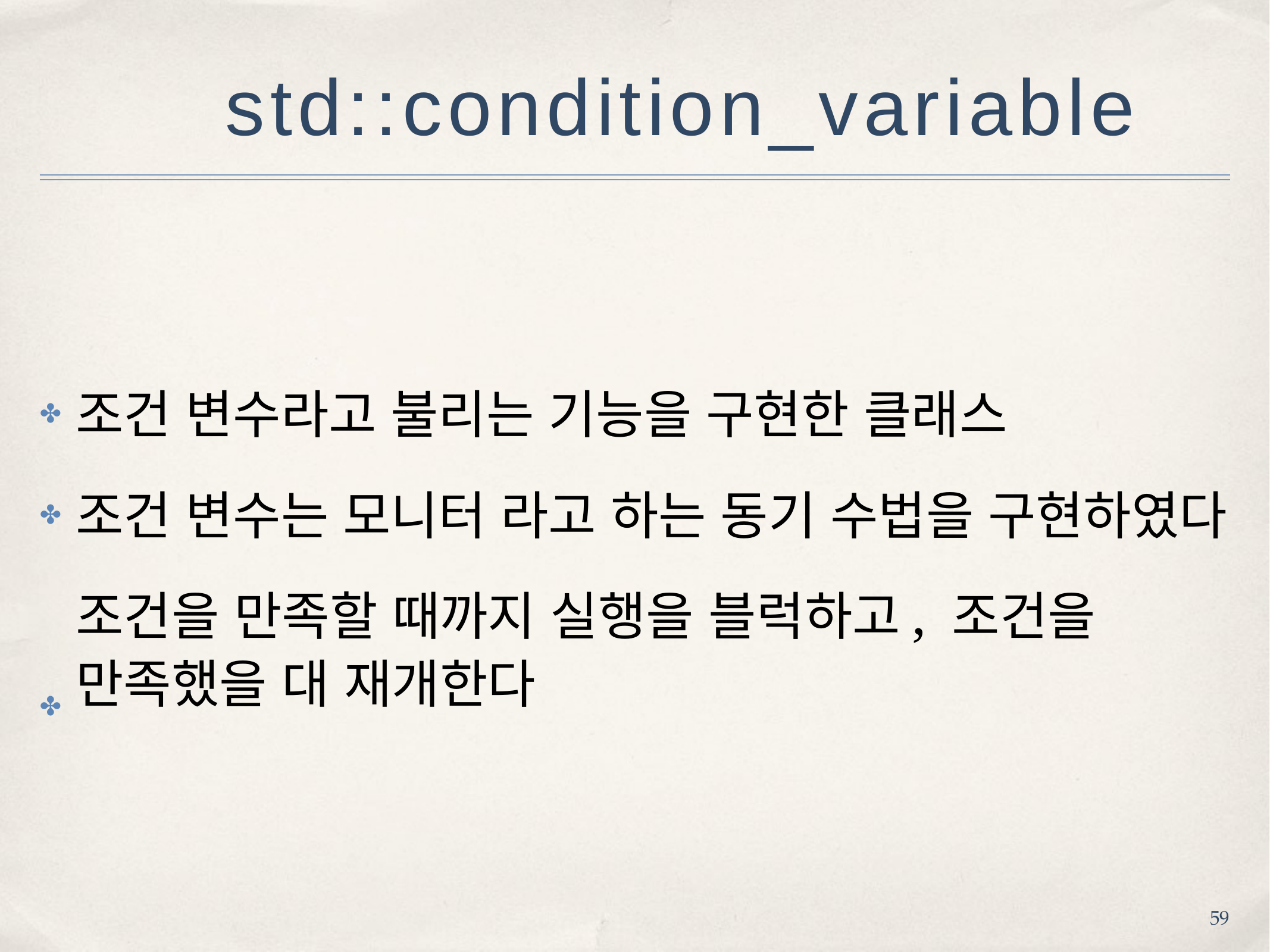

# std::condition_variable
조건 변수라고 불리는 기능을 구현한 클래스
조건 변수는 모니터 라고 하는 동기 수법을 구현하였다
조건을 만족할 때까지 실행을 블럭하고, 조건을 만족했을 대 재개한다
✤
✤
✤
59